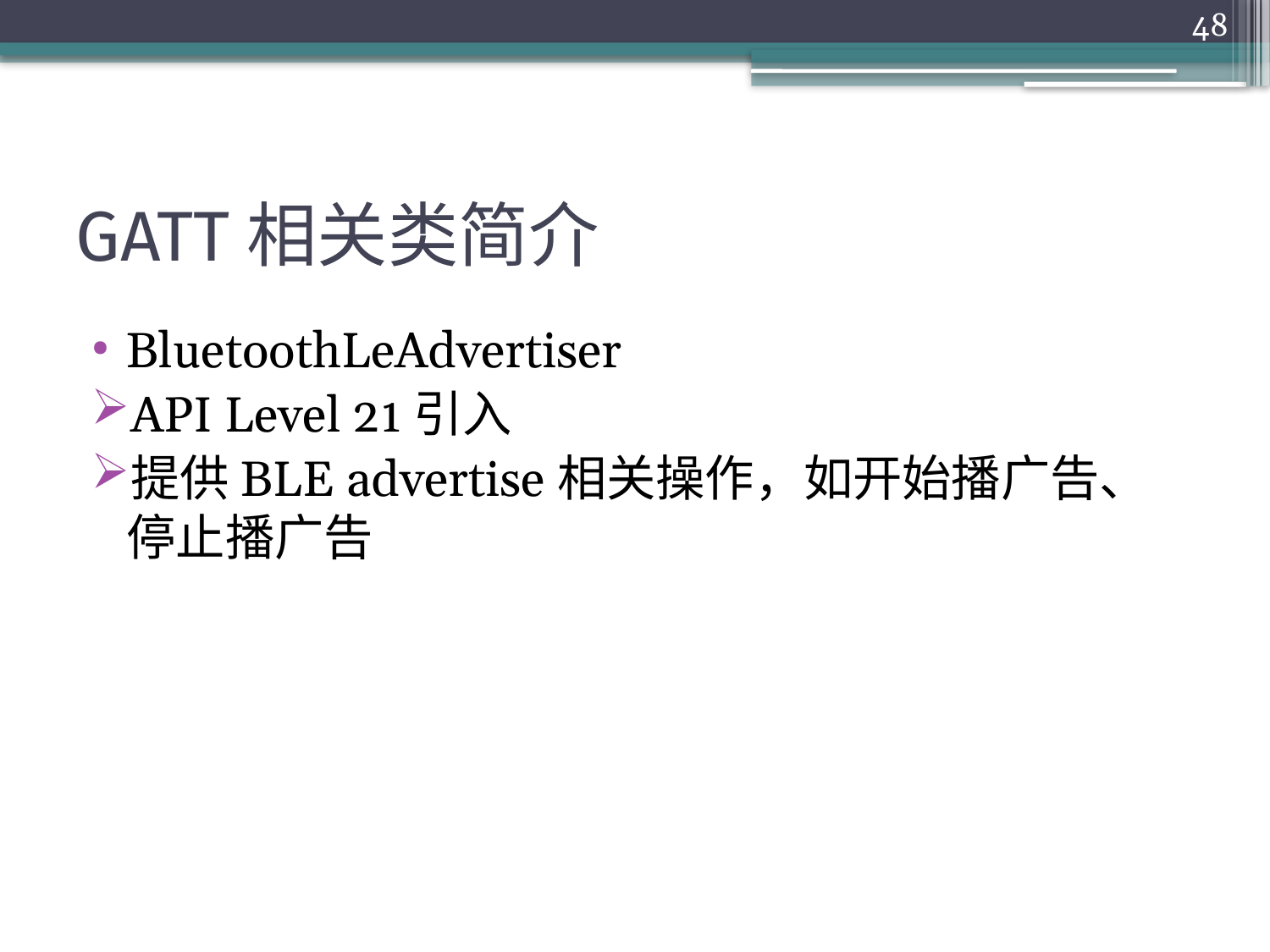

48
# GATT相关类简介
BluetoothLeAdvertiser
API Level 21引入
提供BLE advertise相关操作，如开始播广告、停止播广告